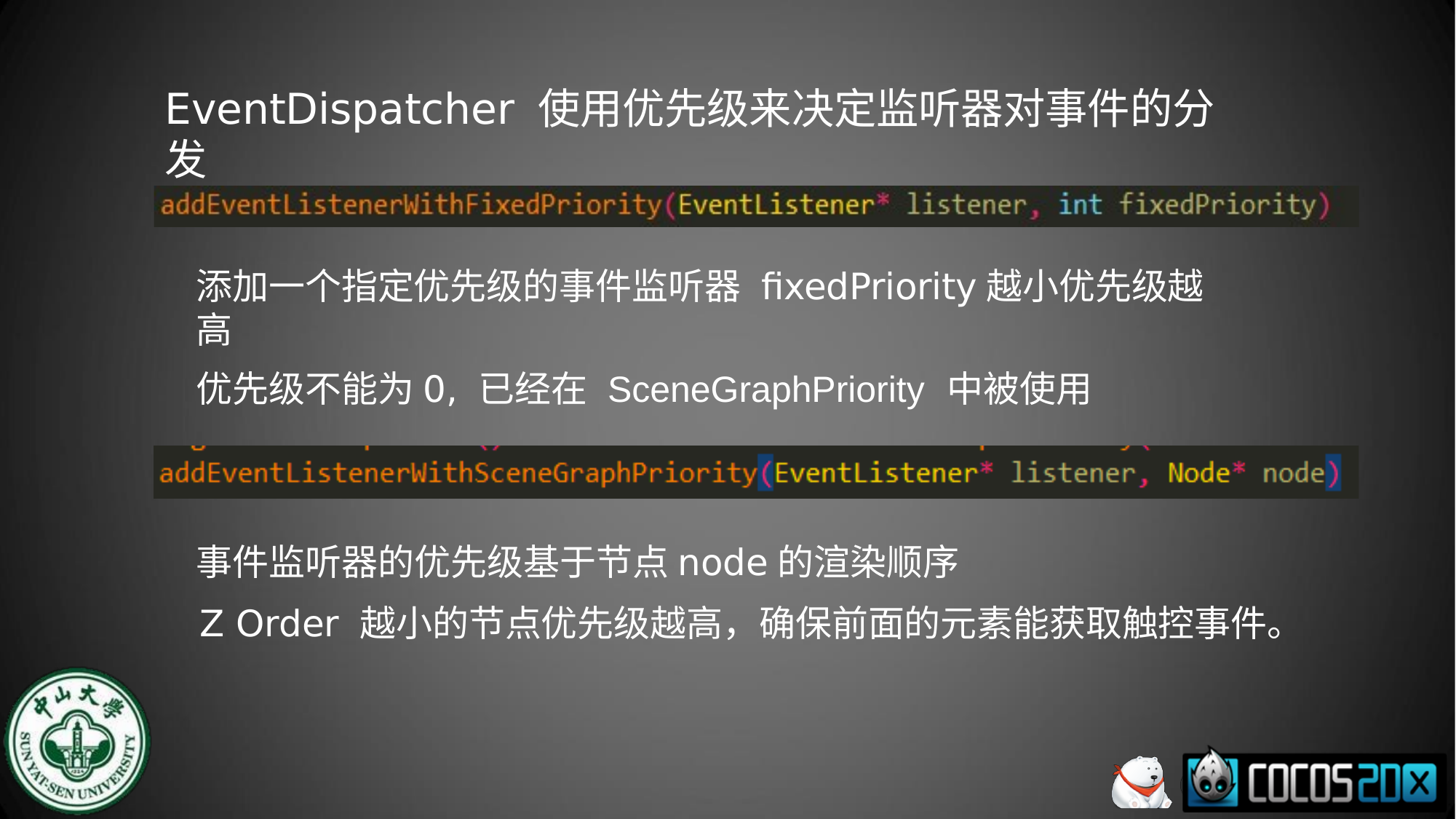

# EventDispatcher 使用优先级来决定监听器对事件的分发

添加一个指定优先级的事件监听器 fixedPriority越小优先级越高
优先级不能为0, 已经在 SceneGraphPriority 中被使用

事件监听器的优先级基于节点node的渲染顺序
Z Order 越小的节点优先级越高，确保前面的元素能获取触控事件。